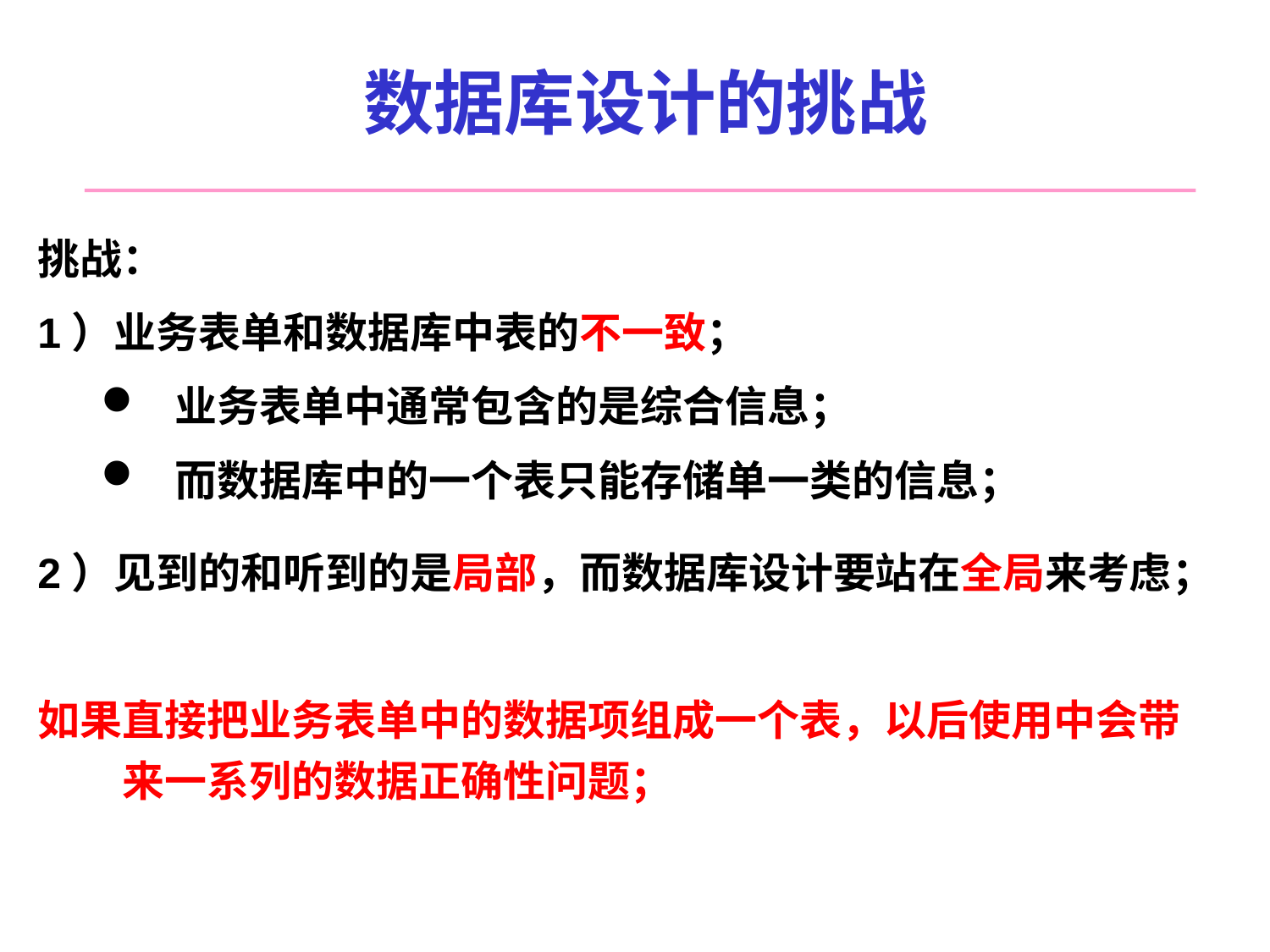

# 数据库设计的挑战
挑战：
1）业务表单和数据库中表的不一致；
业务表单中通常包含的是综合信息；
而数据库中的一个表只能存储单一类的信息；
2）见到的和听到的是局部，而数据库设计要站在全局来考虑；

如果直接把业务表单中的数据项组成一个表，以后使用中会带来一系列的数据正确性问题；